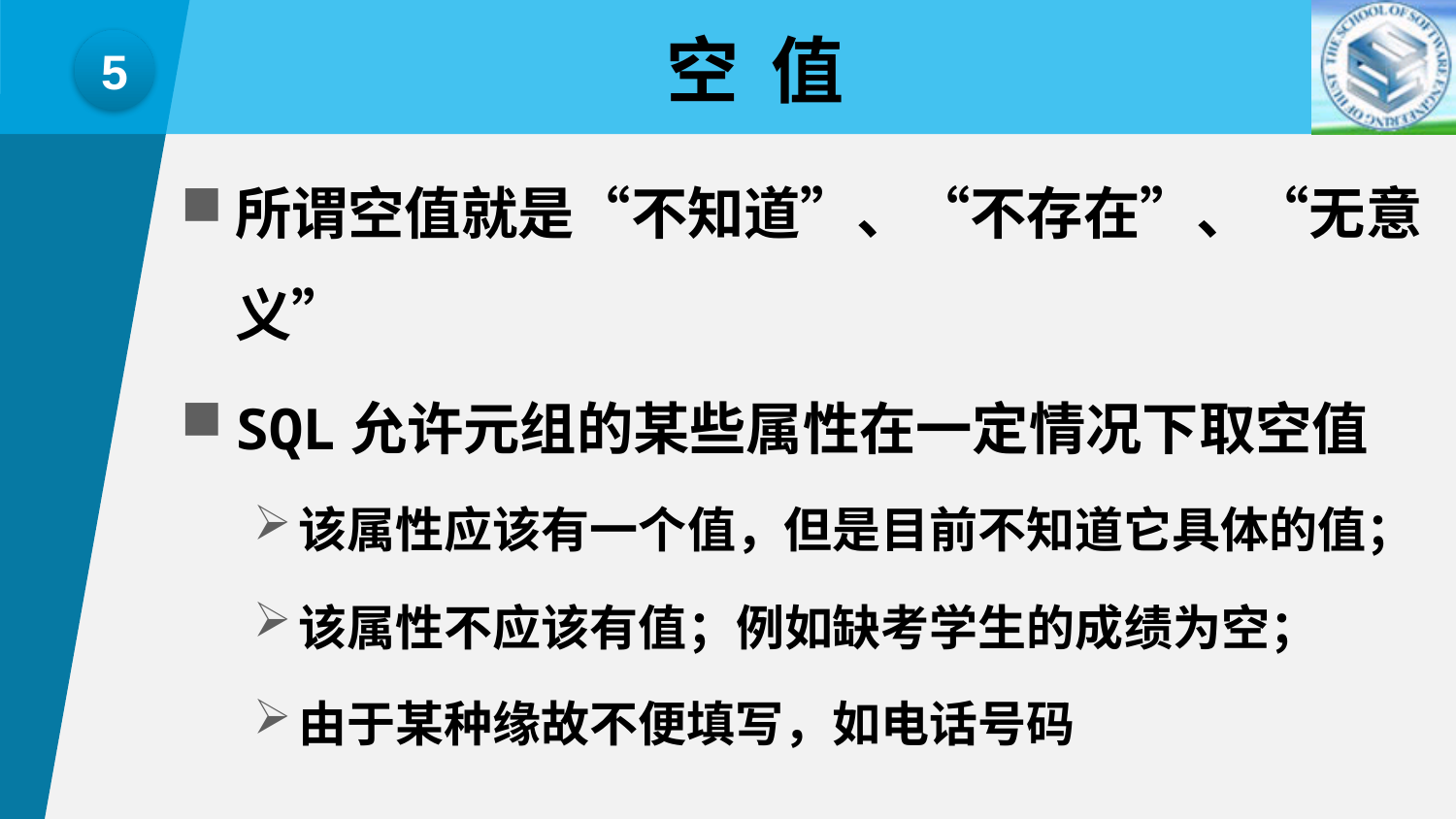

空  值
5
所谓空值就是“不知道”、“不存在”、“无意义”
SQL允许元组的某些属性在一定情况下取空值
该属性应该有一个值，但是目前不知道它具体的值；
该属性不应该有值；例如缺考学生的成绩为空；
由于某种缘故不便填写，如电话号码